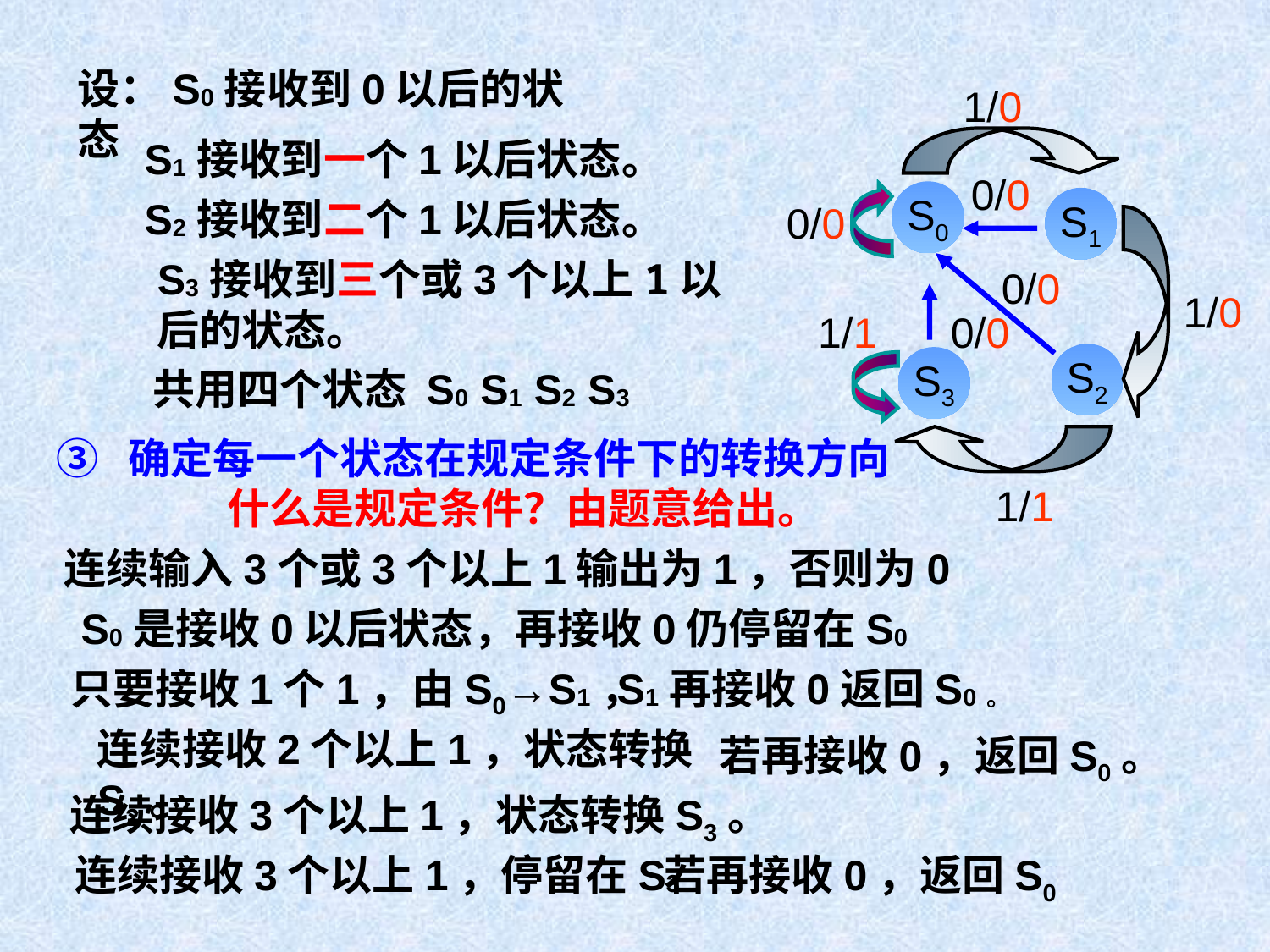

设：S0接收到0以后的状态
1/0
S1接收到一个1以后状态。
0/0
S0
S2接收到二个1以后状态。
S1
0/0

S3接收到三个或3个以上1以后的状态。

0/0
1/0

1/1
0/0

S2
S3
共用四个状态 S0 S1 S2 S3

③  确定每一个状态在规定条件下的转换方向
1/1
什么是规定条件？由题意给出。
连续输入3个或3个以上1输出为1，否则为0
S0是接收0以后状态，再接收0仍停留在S0
只要接收1个1，由S0→S1，
S1再接收0返回S0。
连续接收2个以上1，状态转换S2。
若再接收0，返回S0。
连续接收3个以上1，状态转换S3。
连续接收3个以上1，停留在S3
若再接收0，返回S0